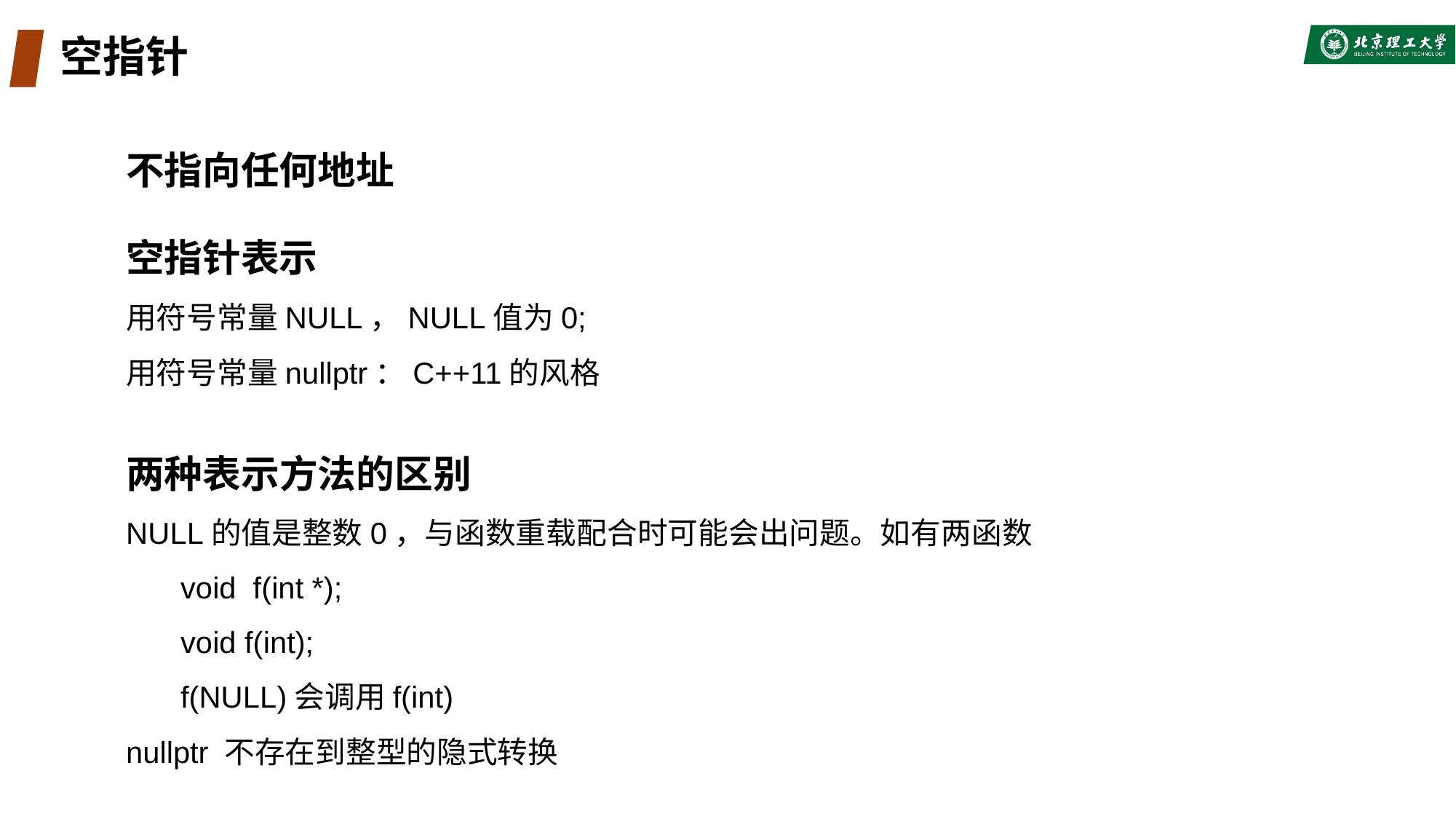

# 空指针
不指向任何地址
空指针表示
用符号常量NULL，NULL值为0;
用符号常量nullptr：C++11的风格
两种表示方法的区别
NULL的值是整数0，与函数重载配合时可能会出问题。如有两函数
void  f(int *);
void f(int);
f(NULL)会调用f(int)
nullptr 不存在到整型的隐式转换